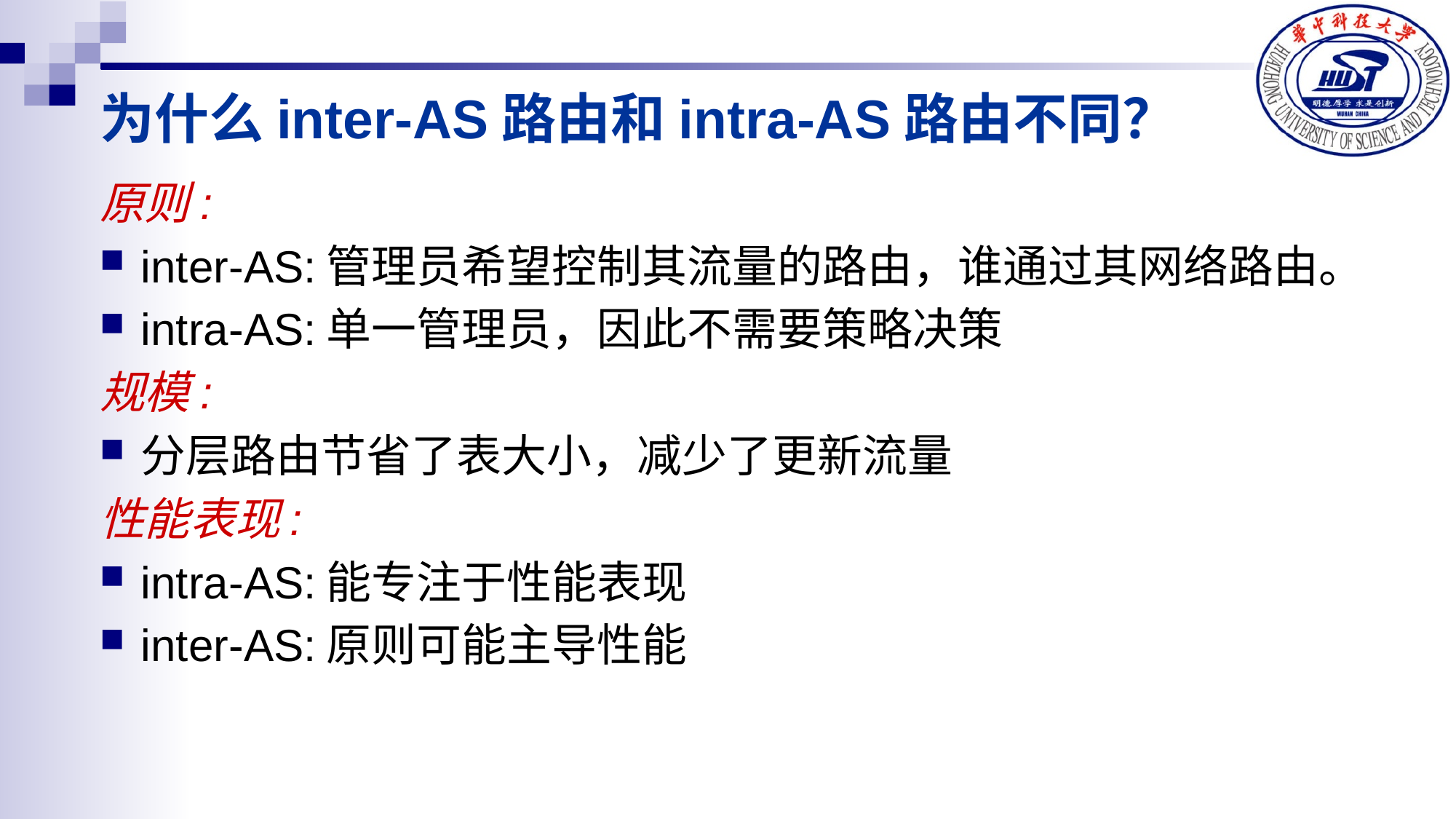

为什么inter-AS路由和intra-AS路由不同？
原则:
inter-AS:管理员希望控制其流量的路由，谁通过其网络路由。
intra-AS:单一管理员，因此不需要策略决策
规模:
分层路由节省了表大小，减少了更新流量
性能表现:
intra-AS:能专注于性能表现
inter-AS:原则可能主导性能